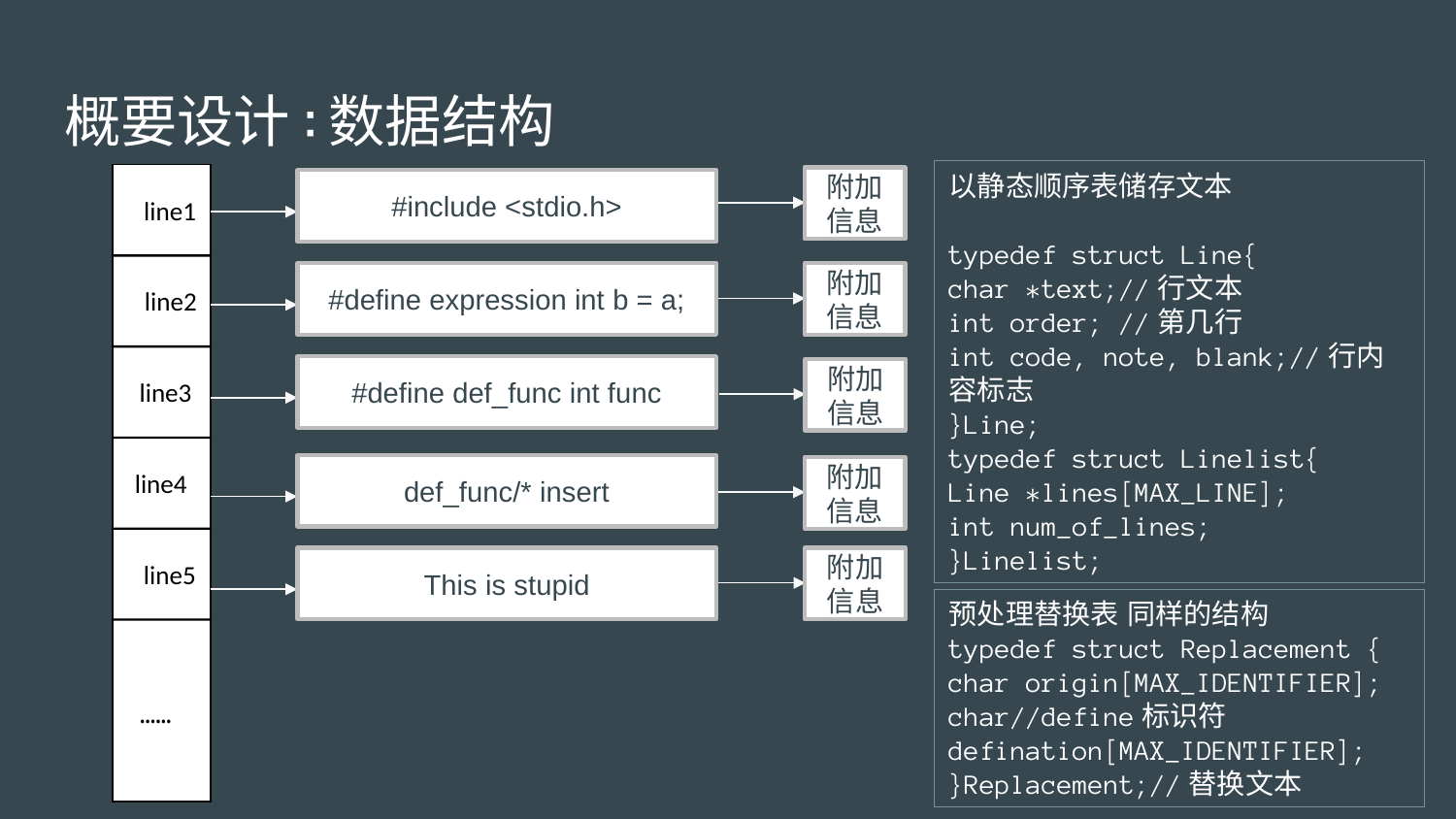

# 概要设计:数据结构
以静态顺序表储存文本

typedef struct Line{
char *text;//行文本
int order; //第几行
int code, note, blank;//行内容标志
}Line;
typedef struct Linelist{
Line *lines[MAX_LINE];
int num_of_lines;
}Linelist;

line1

line2

line3

line4

line5

……
附加信息
#include <stdio.h>
#define expression int b = a;
附加信息
#define def_func int func
附加信息
def_func/* insert
附加信息
This is stupid
附加信息
预处理替换表 同样的结构
typedef struct Replacement {
char origin[MAX_IDENTIFIER];
char//define标识符 defination[MAX_IDENTIFIER];
}Replacement;//替换文本